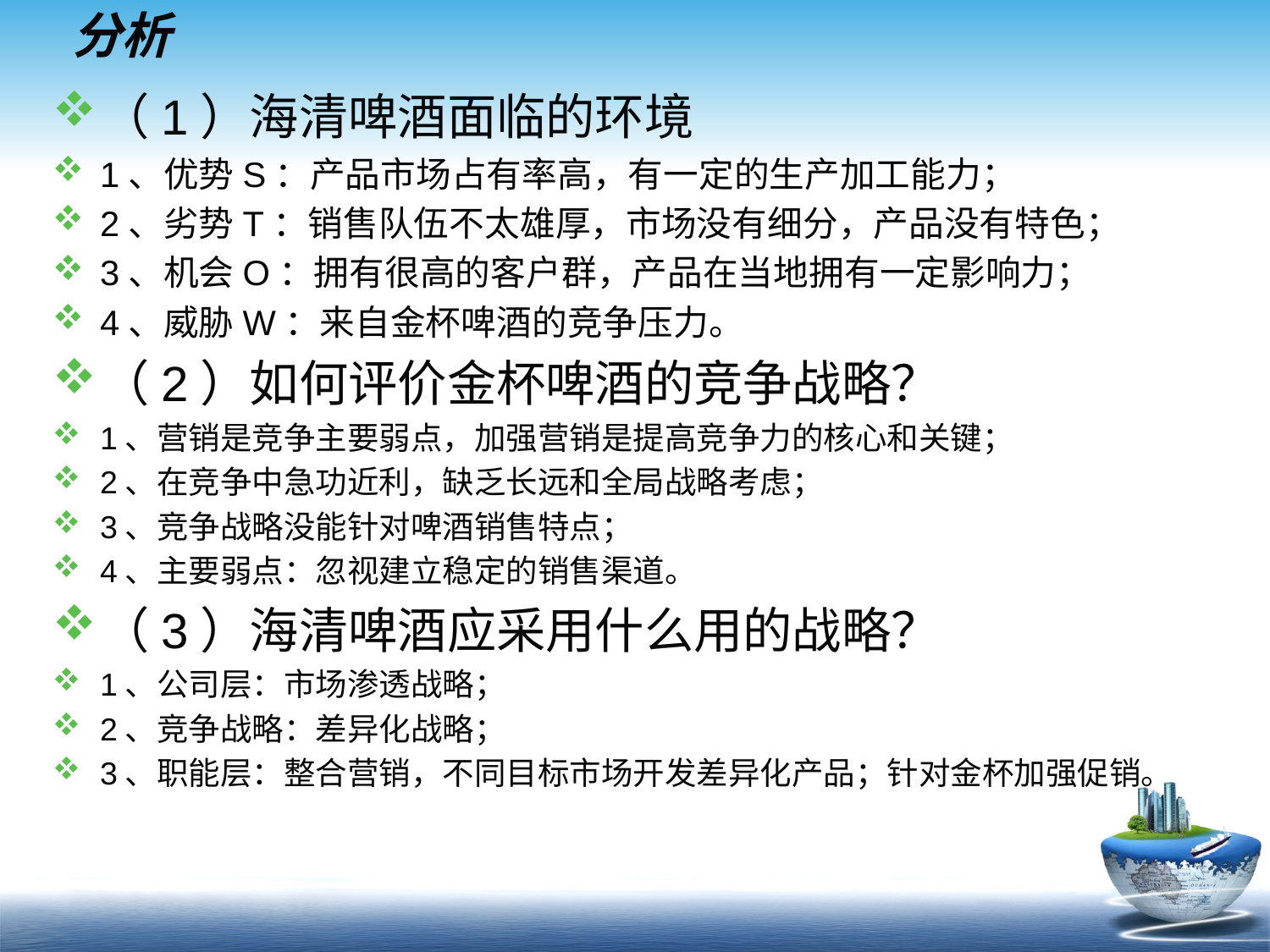

# 分析
（1）海清啤酒面临的环境
1、优势S：产品市场占有率高，有一定的生产加工能力；
2、劣势T：销售队伍不太雄厚，市场没有细分，产品没有特色；
3、机会O：拥有很高的客户群，产品在当地拥有一定影响力；
4、威胁W：来自金杯啤酒的竞争压力。
（2）如何评价金杯啤酒的竞争战略？
1、营销是竞争主要弱点，加强营销是提高竞争力的核心和关键；
2、在竞争中急功近利，缺乏长远和全局战略考虑；
3、竞争战略没能针对啤酒销售特点；
4、主要弱点：忽视建立稳定的销售渠道。
（3）海清啤酒应采用什么用的战略？
1、公司层：市场渗透战略；
2、竞争战略：差异化战略；
3、职能层：整合营销，不同目标市场开发差异化产品；针对金杯加强促销。